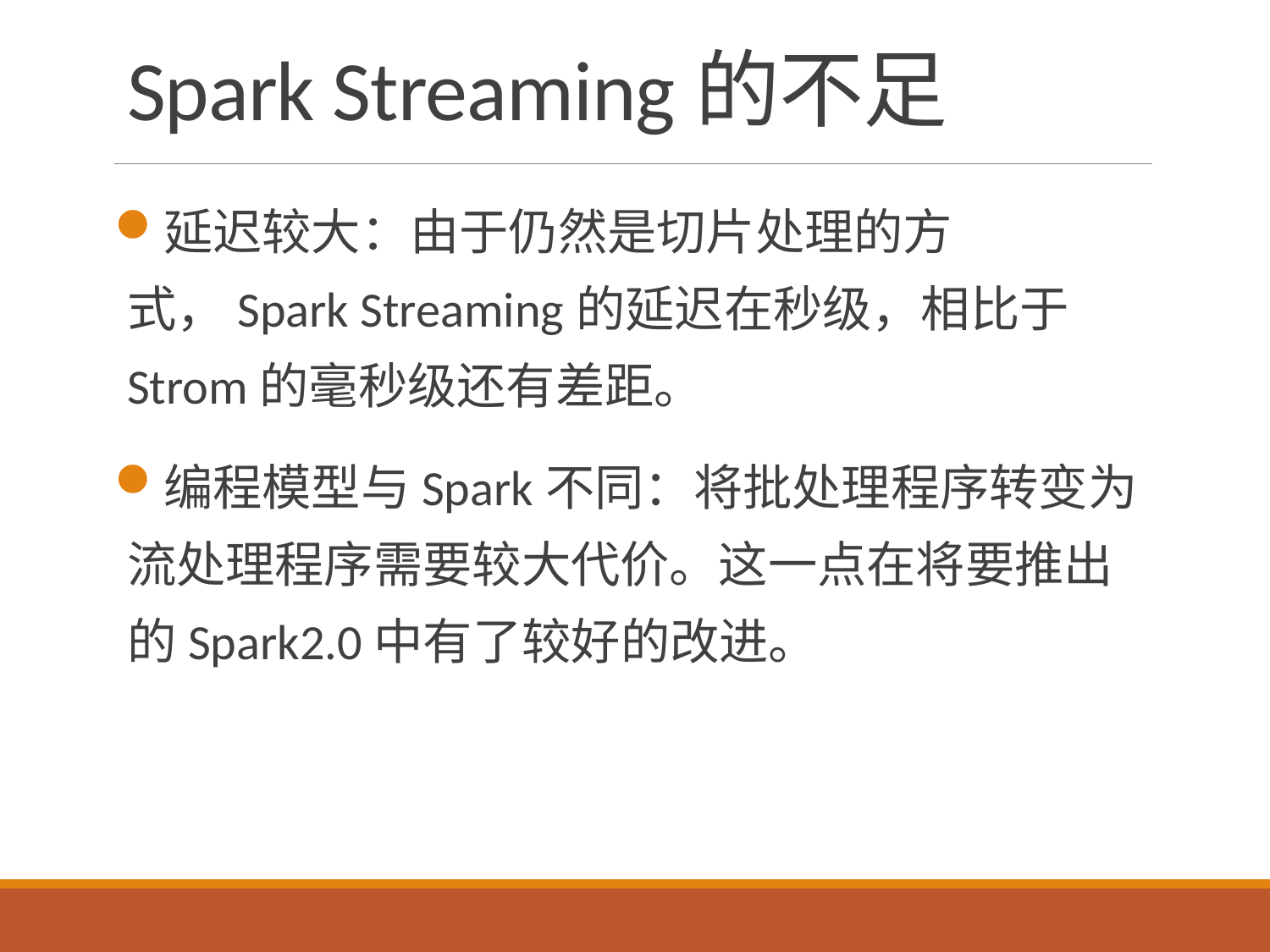

# Spark Streaming的不足
延迟较大：由于仍然是切片处理的方式，Spark Streaming的延迟在秒级，相比于Strom的毫秒级还有差距。
编程模型与Spark不同：将批处理程序转变为流处理程序需要较大代价。这一点在将要推出的Spark2.0中有了较好的改进。